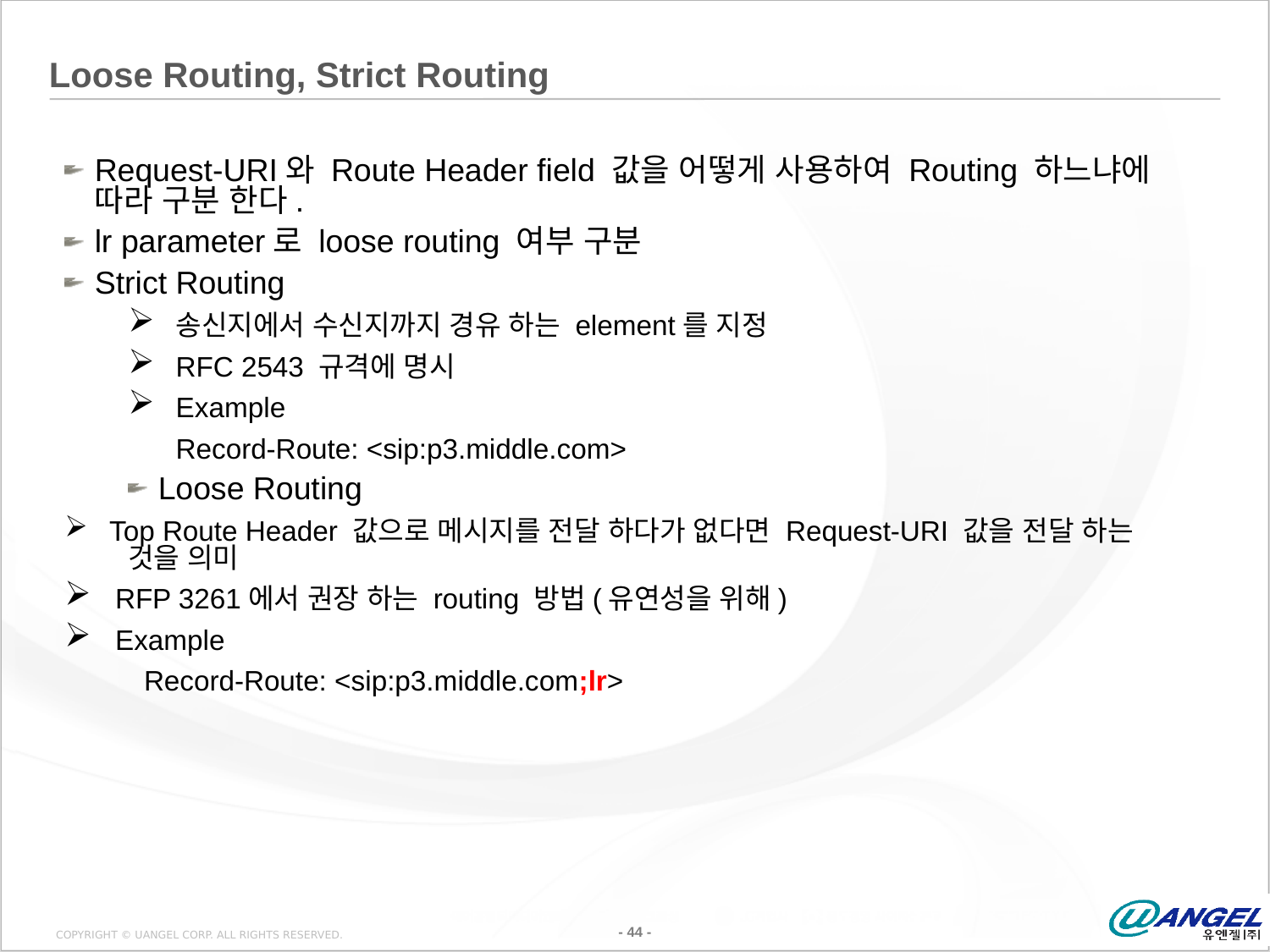

# Loose Routing, Strict Routing
Request-URI와 Route Header field 값을 어떻게 사용하여 Routing 하느냐에 따라 구분 한다.
lr parameter로 loose routing 여부 구분
Strict Routing
송신지에서 수신지까지 경유 하는 element를 지정
RFC 2543 규격에 명시
Example
	Record-Route: <sip:p3.middle.com>
Loose Routing
   Top Route Header 값으로 메시지를 전달 하다가 없다면 Request-URI 값을 전달 하는 것을 의미
   RFP 3261에서 권장 하는 routing 방법(유연성을 위해)
   Example
	  Record-Route: <sip:p3.middle.com;lr>